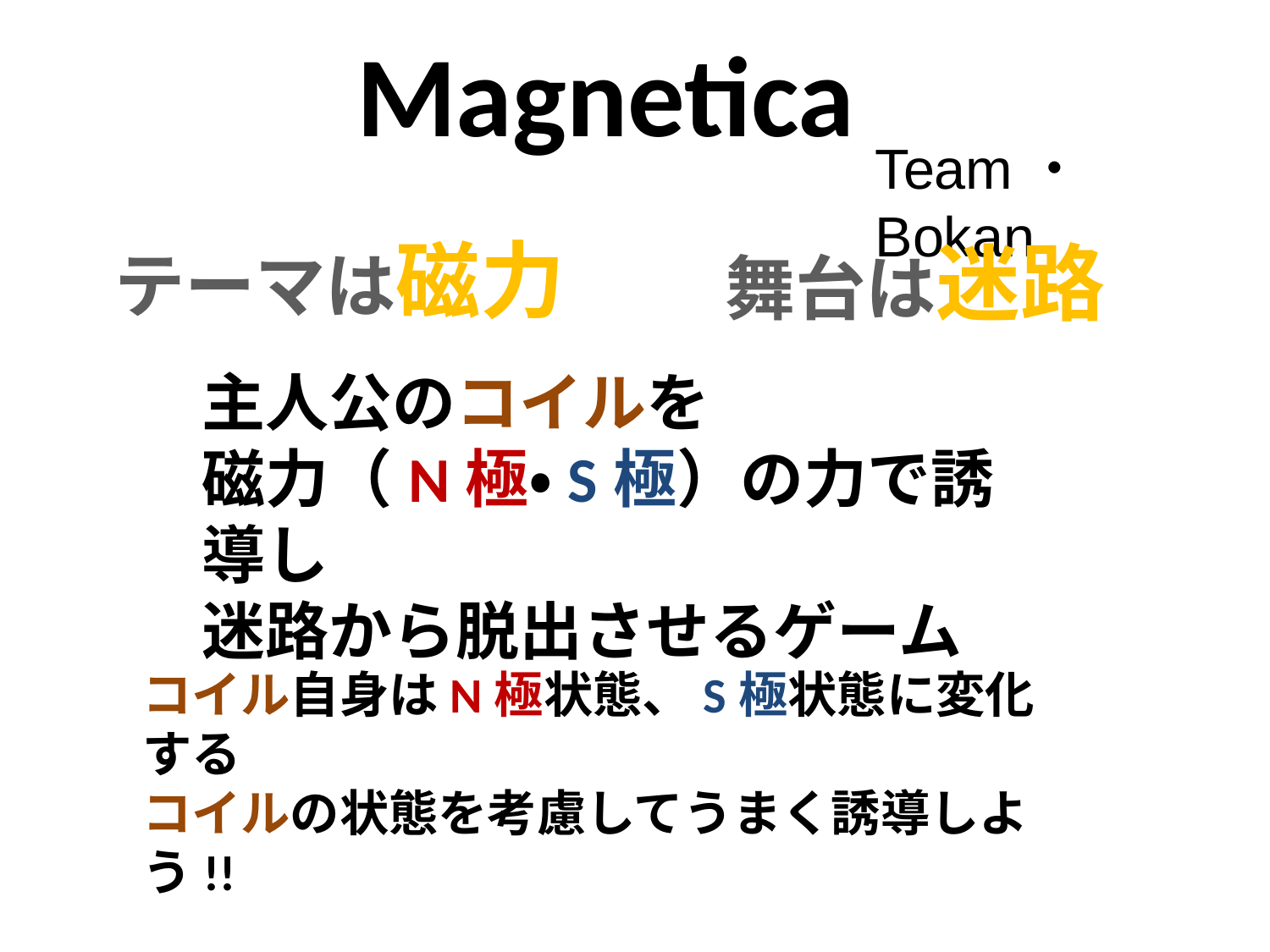

# Magnetica
Team・Bokan

テーマは磁力
舞台は迷路
主人公のコイルを
磁力（N極・S極）の力で誘導し
迷路から脱出させるゲーム
コイル自身はN極状態、S極状態に変化する
コイルの状態を考慮してうまく誘導しよう!!